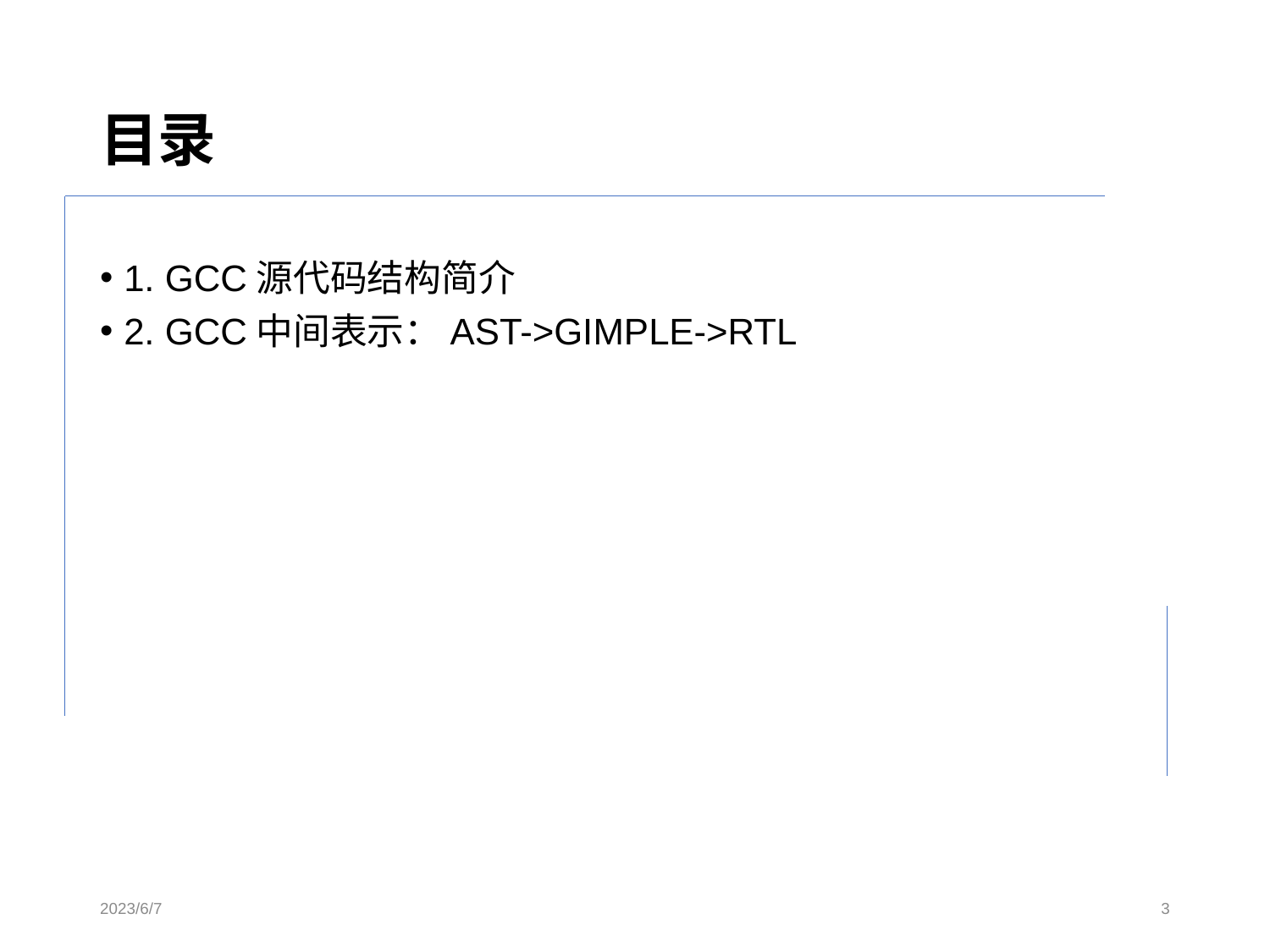

# 目录
1. GCC源代码结构简介
2. GCC中间表示：AST->GIMPLE->RTL

2023/6/7
3